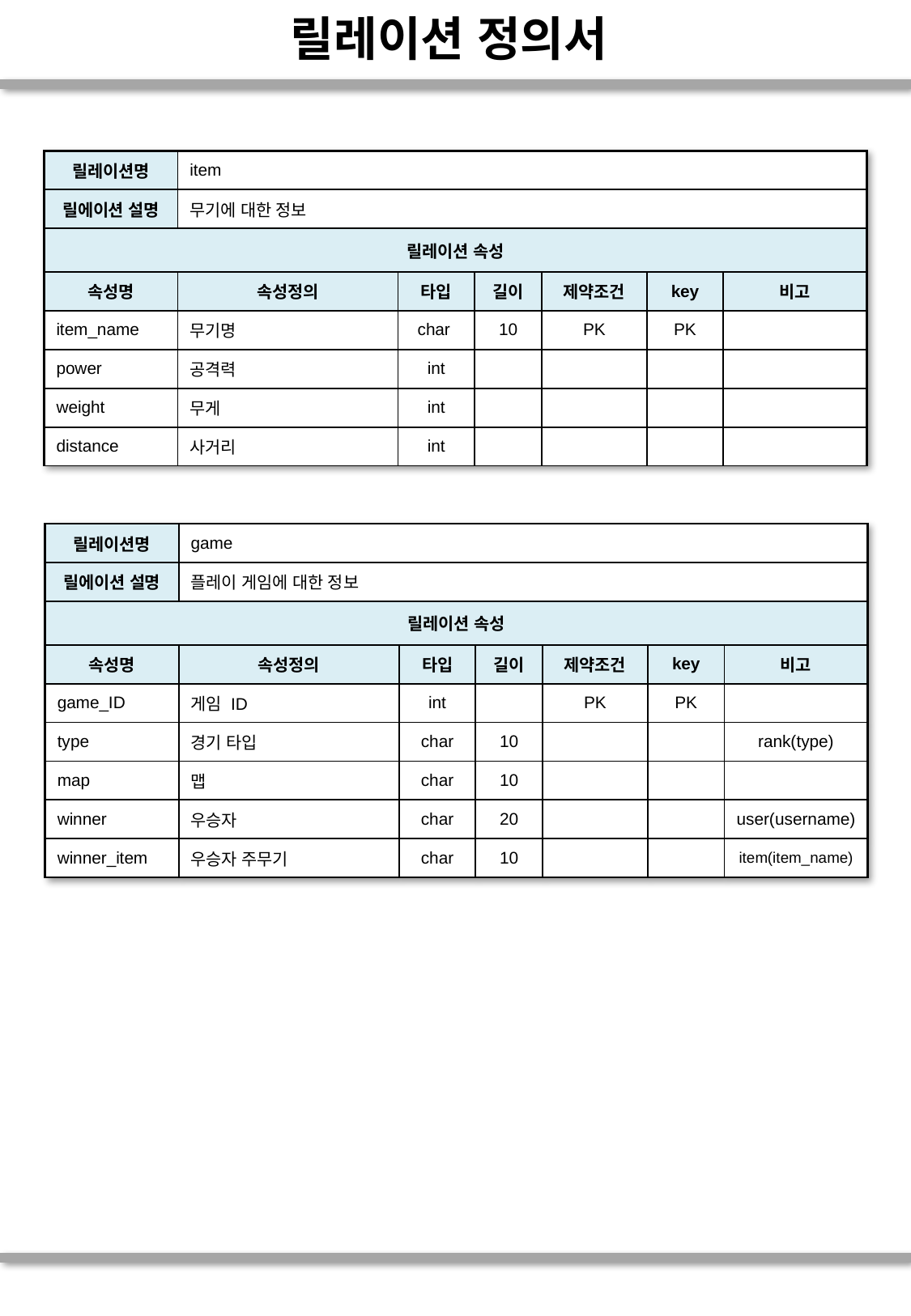

# 릴레이션 정의서
| 릴레이션명 | item |  |  |  |  |  |
| --- | --- | --- | --- | --- | --- | --- |
| 릴에이션 설명 | 무기에 대한 정보 |  |  |  |  |  |
| 릴레이션 속성 |  |  |  |  |  |  |
| 속성명 | 속성정의 | 타입 | 길이 | 제약조건 | key | 비고 |
| item\_name | 무기명 | char | 10 | PK | PK |  |
| power | 공격력 | int |  |  |  |  |
| weight | 무게 | int |  |  |  |  |
| distance | 사거리 | int |  |  |  |  |
| 릴레이션명 | game |  |  |  |  |  |
| --- | --- | --- | --- | --- | --- | --- |
| 릴에이션 설명 | 플레이 게임에 대한 정보 |  |  |  |  |  |
| 릴레이션 속성 |  |  |  |  |  |  |
| 속성명 | 속성정의 | 타입 | 길이 | 제약조건 | key | 비고 |
| game\_ID | 게임 ID | int |  | PK | PK |  |
| type | 경기 타입 | char | 10 |  |  | rank(type) |
| map | 맵 | char | 10 |  |  |  |
| winner | 우승자 | char | 20 |  |  | user(username) |
| winner\_item | 우승자 주무기 | char | 10 |  |  | item(item\_name) |